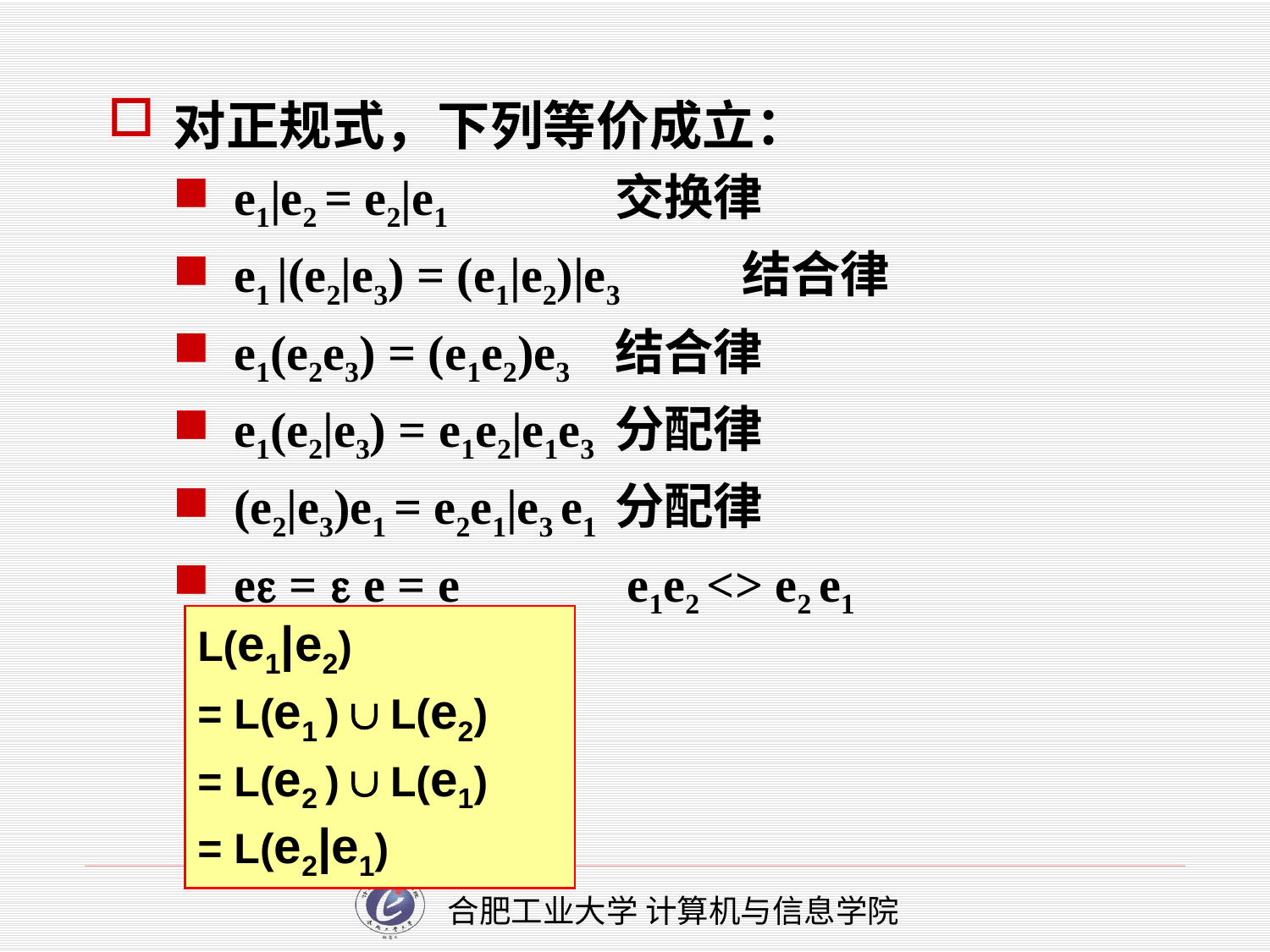

对正规式，下列等价成立：
e1|e2 = e2|e1    		交换律
e1 |(e2|e3) = (e1|e2)|e3   	结合律
e1(e2e3) = (e1e2)e3   	结合律
e1(e2|e3) = e1e2|e1e3  	分配律
(e2|e3)e1 = e2e1|e3 e1	分配律
eε = ε e = e 		 e1e2 <> e2 e1
L(e1|e2)
= L(e1 ) ∪ L(e2)
= L(e2 ) ∪ L(e1)
= L(e2|e1)
36